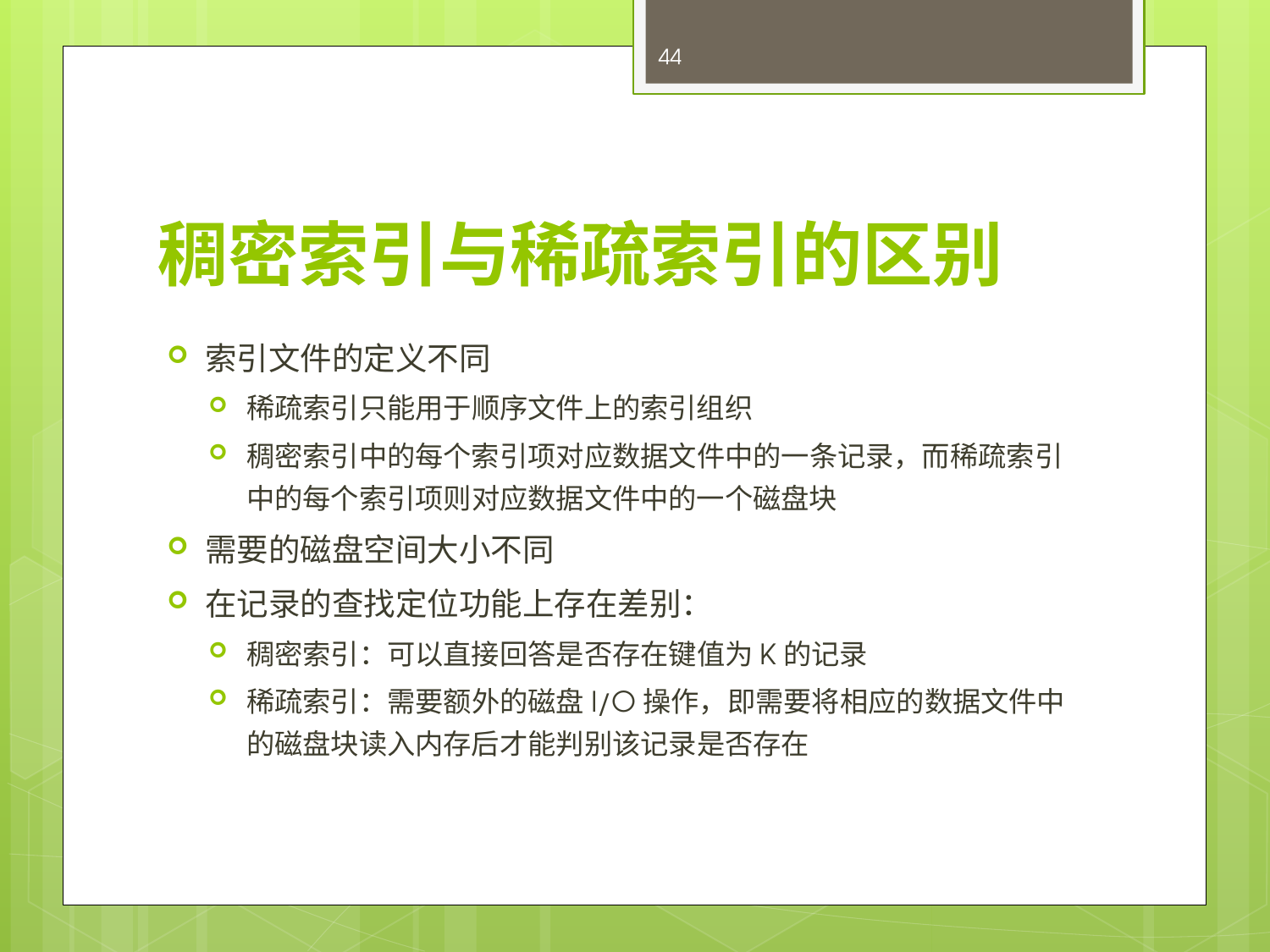

44
# 稠密索引与稀疏索引的区别
索引文件的定义不同
稀疏索引只能用于顺序文件上的索引组织
稠密索引中的每个索引项对应数据文件中的一条记录，而稀疏索引中的每个索引项则对应数据文件中的一个磁盘块
需要的磁盘空间大小不同
在记录的查找定位功能上存在差别：
稠密索引：可以直接回答是否存在键值为K的记录
稀疏索引：需要额外的磁盘I/O操作，即需要将相应的数据文件中的磁盘块读入内存后才能判别该记录是否存在